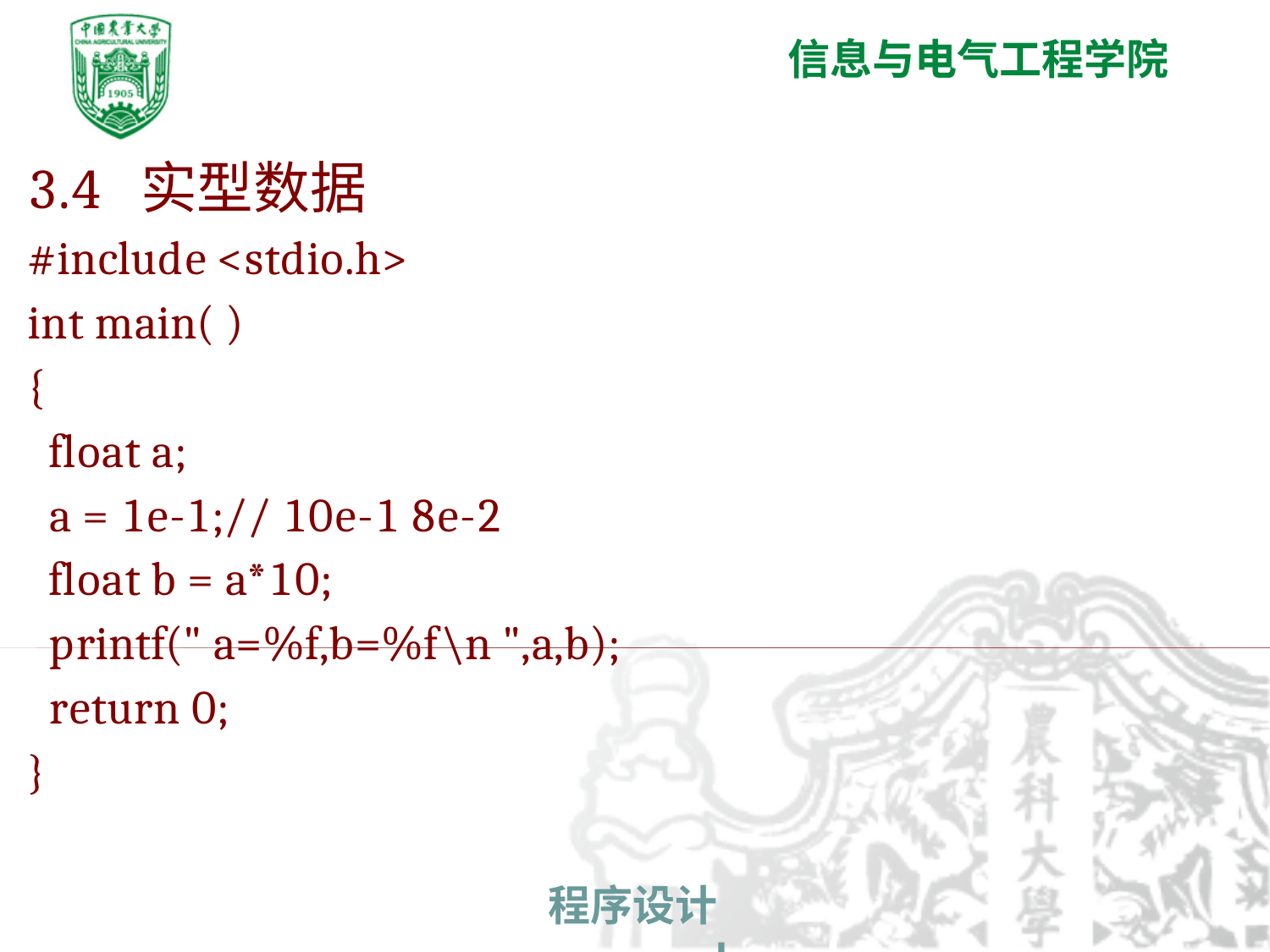

3.4  实型数据
#include <stdio.h>
int main( )
{
  float a;
  a = 1e-1;// 10e-1 8e-2
  float b = a*10;
  printf(" a=%f,b=%f\n ",a,b);
  return 0;
}